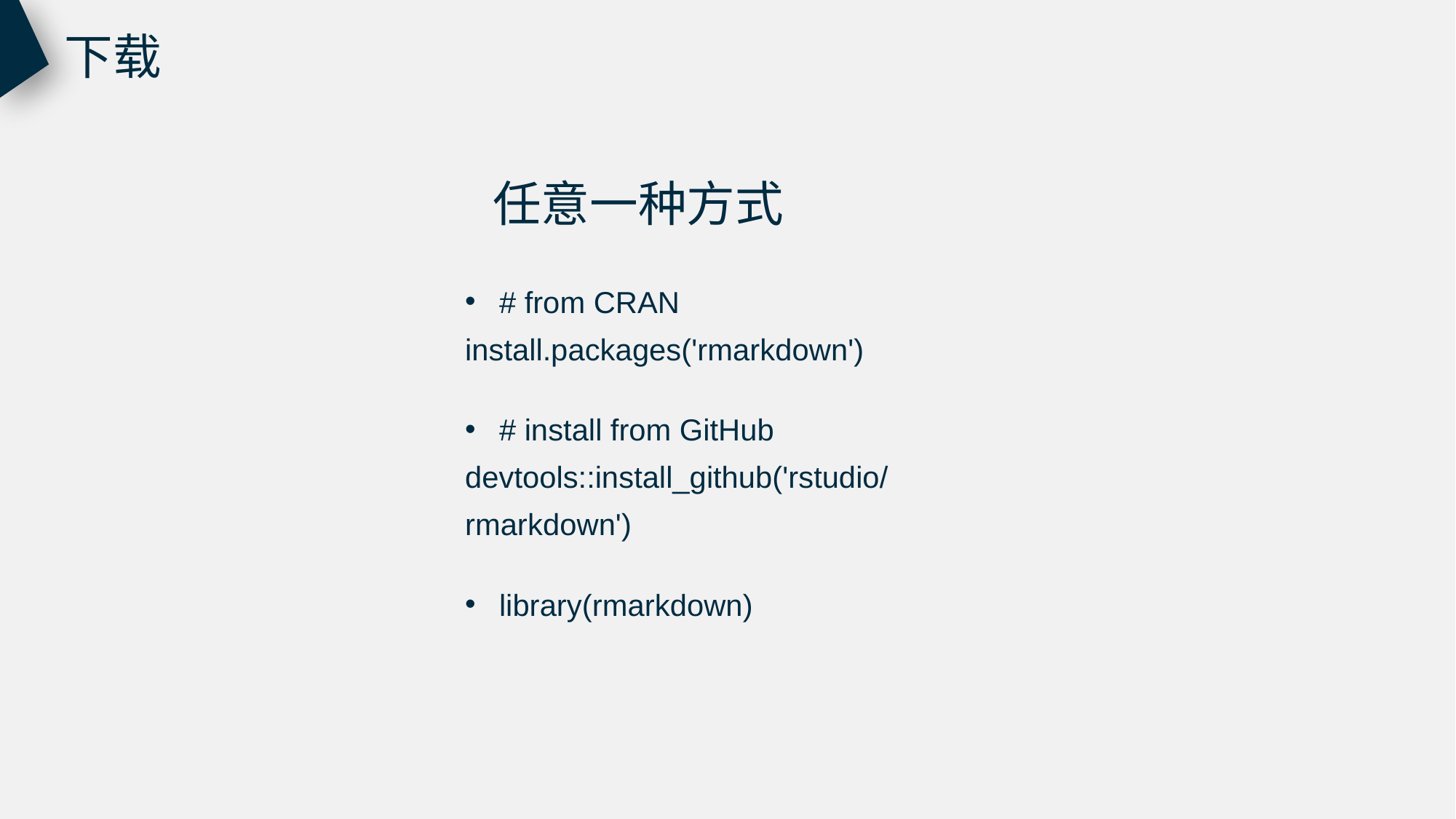

下载
任意一种方式
# from CRAN
install.packages('rmarkdown')

# install from GitHub
devtools::install_github('rstudio/rmarkdown')

library(rmarkdown)